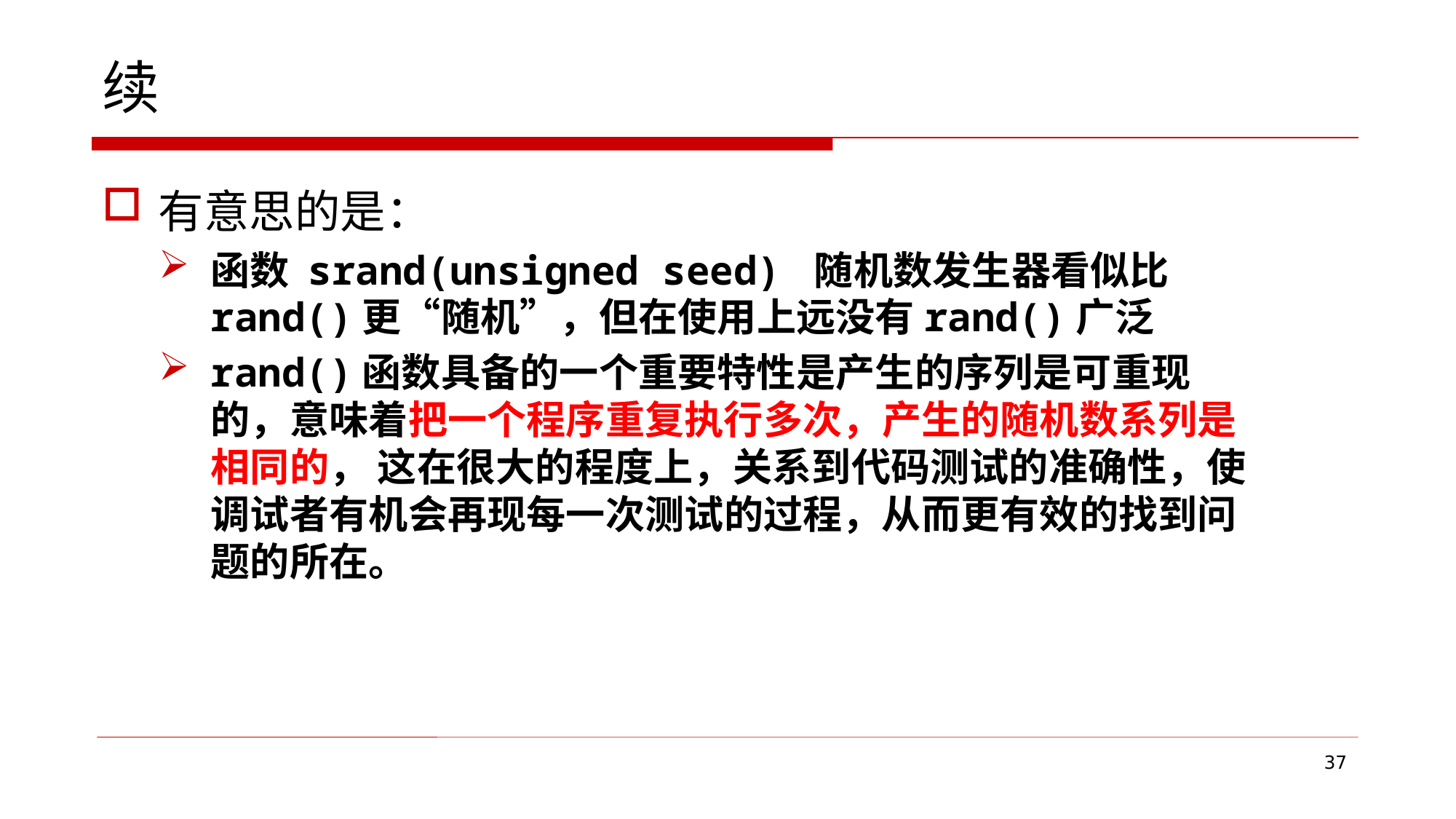

# 续
有意思的是：
函数 srand(unsigned seed) 随机数发生器看似比rand()更“随机”，但在使用上远没有rand()广泛
rand()函数具备的一个重要特性是产生的序列是可重现的，意味着把一个程序重复执行多次，产生的随机数系列是相同的， 这在很大的程度上，关系到代码测试的准确性，使调试者有机会再现每一次测试的过程，从而更有效的找到问题的所在。
37